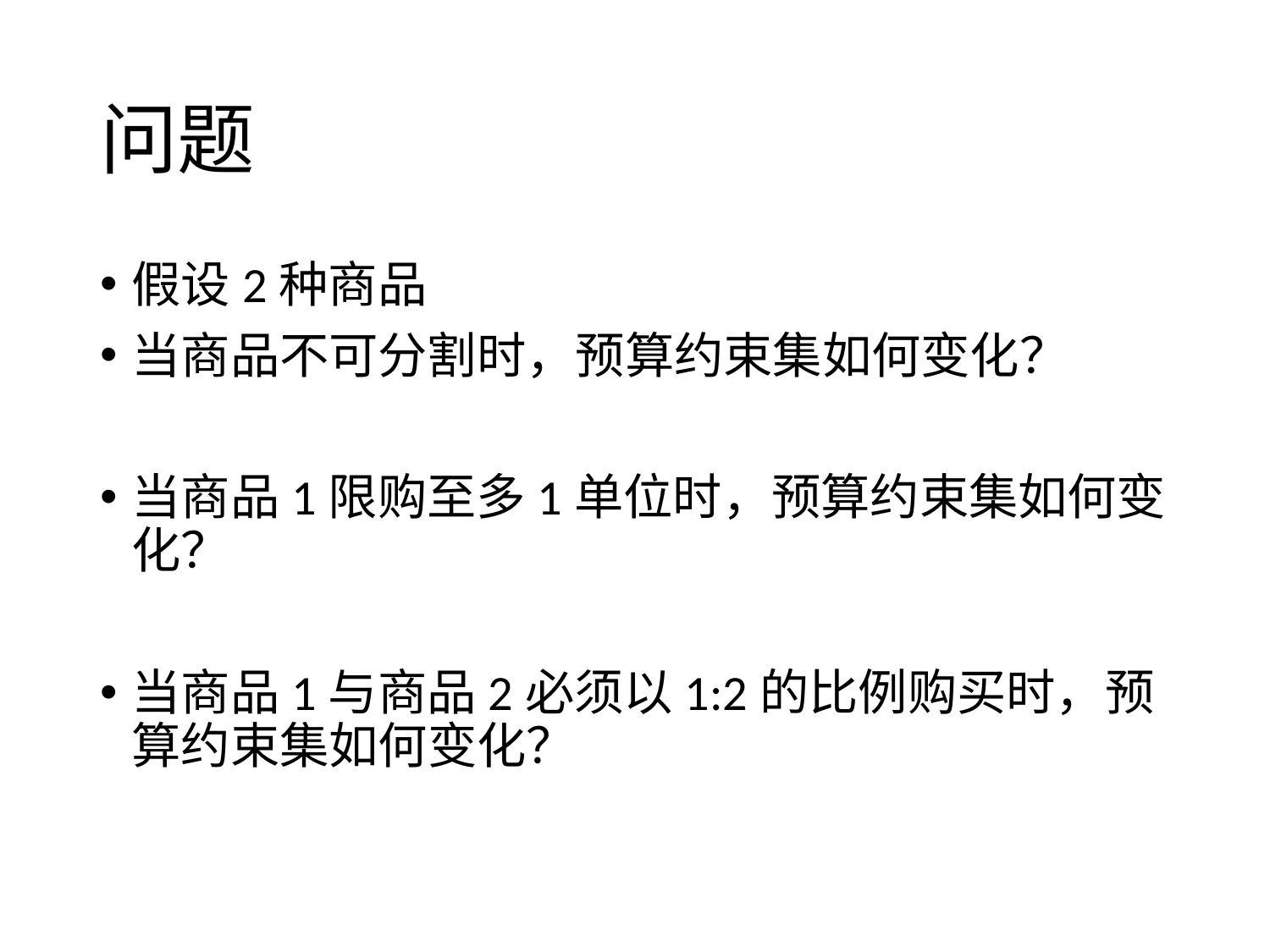

# 问题
假设2种商品
当商品不可分割时，预算约束集如何变化？

当商品1限购至多1单位时，预算约束集如何变化？

当商品1与商品2必须以1:2的比例购买时，预算约束集如何变化？